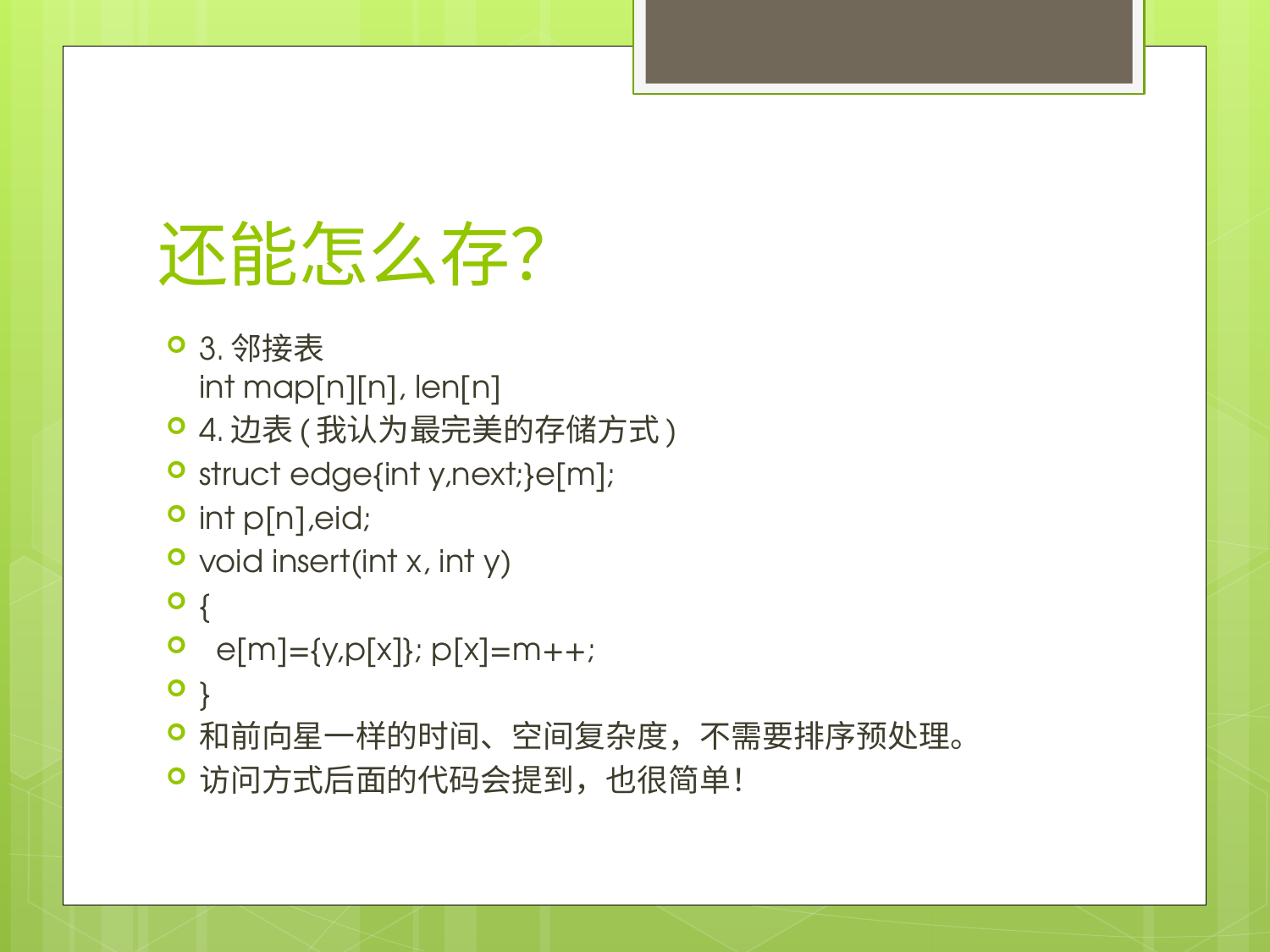

# 还能怎么存？
3.邻接表
int map[n][n], len[n]
4.边表(我认为最完美的存储方式)
struct edge{int y,next;}e[m];
int p[n],eid;
void insert(int x, int y)
{
  e[m]={y,p[x]}; p[x]=m++;
}
和前向星一样的时间、空间复杂度，不需要排序预处理。
访问方式后面的代码会提到，也很简单！